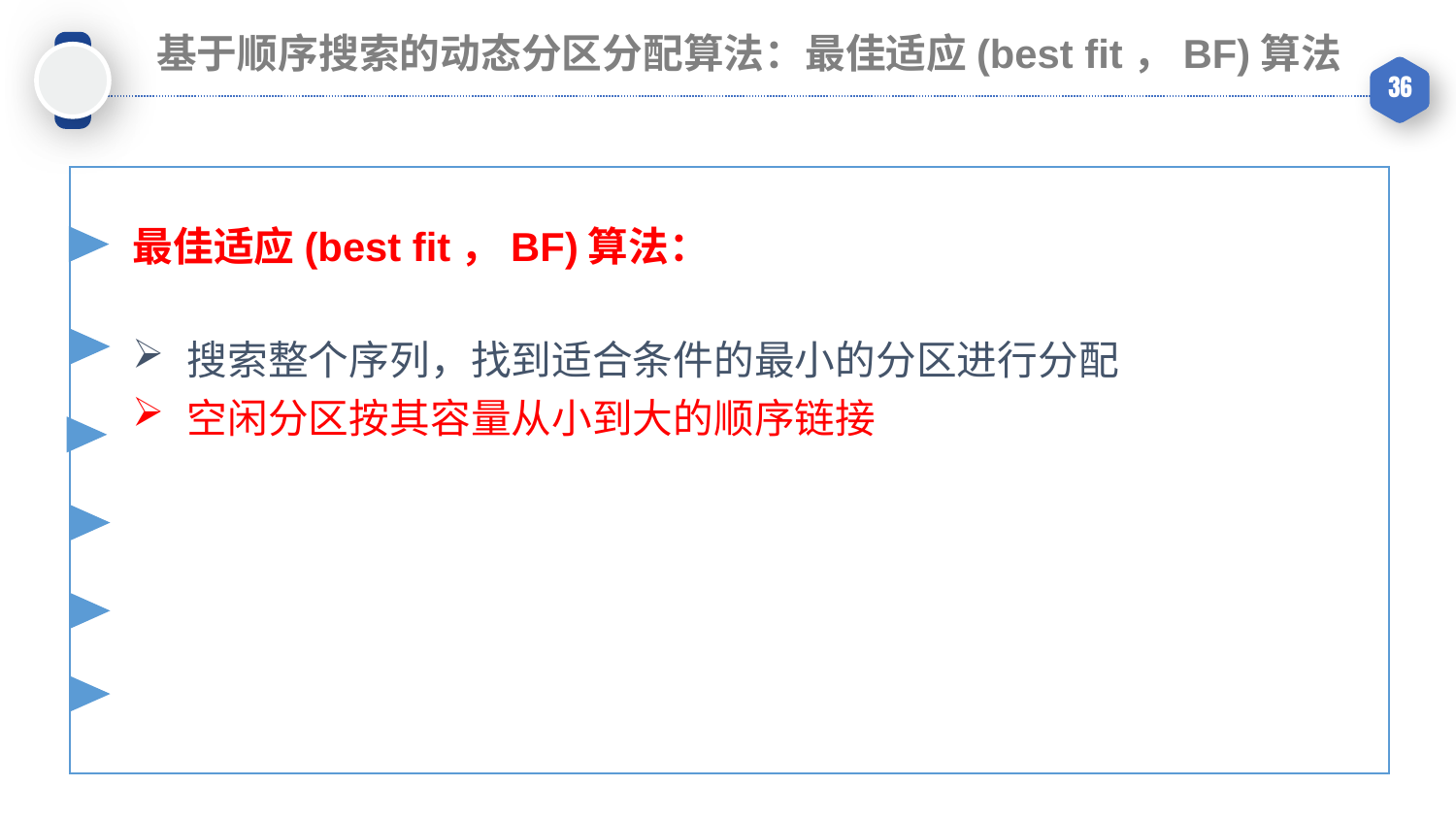

基于顺序搜索的动态分区分配算法：最佳适应(best fit，BF)算法

最佳适应(best fit，BF)算法：

搜索整个序列，找到适合条件的最小的分区进行分配
空闲分区按其容量从小到大的顺序链接